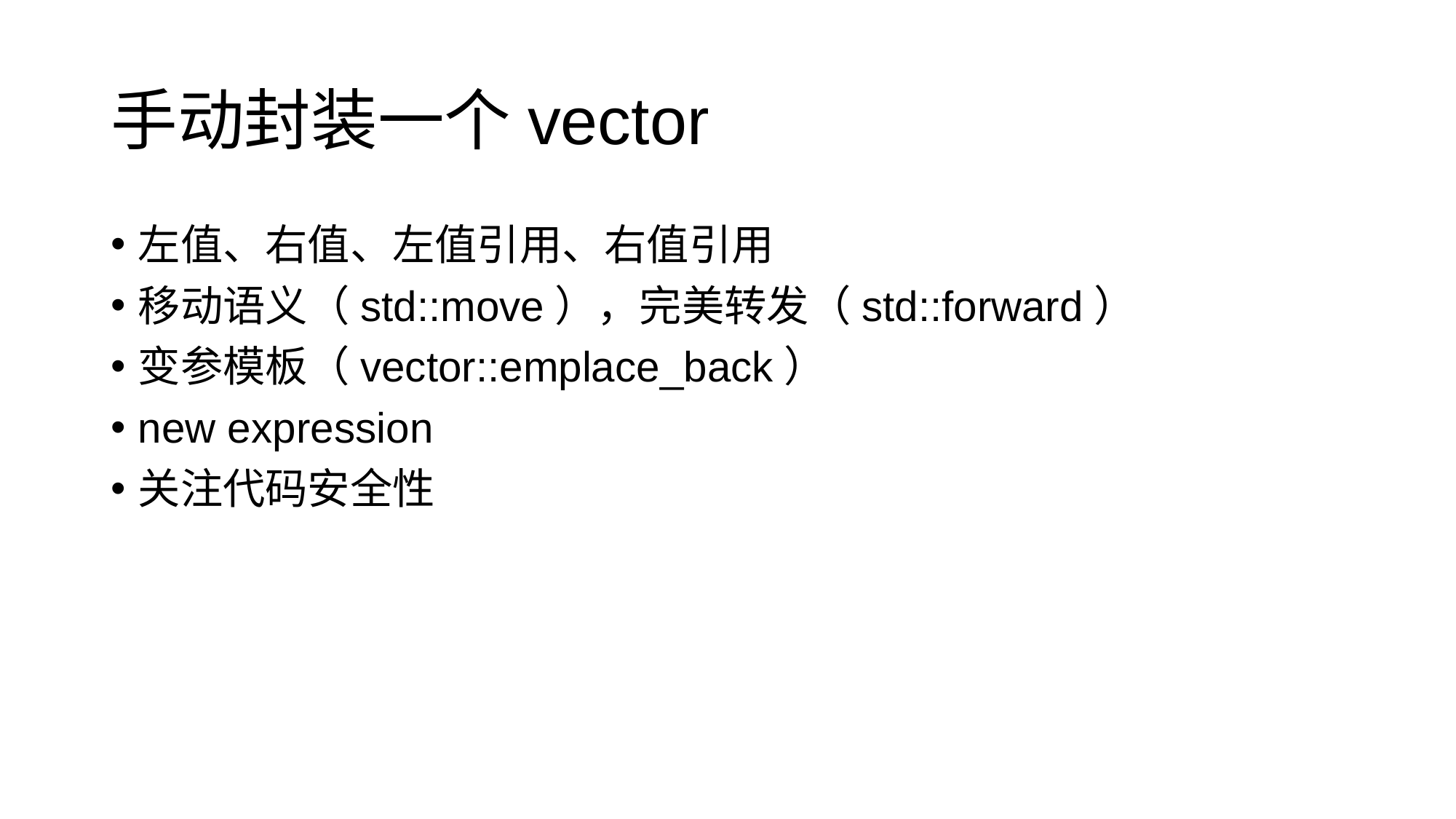

# 手动封装一个vector
左值、右值、左值引用、右值引用
移动语义（std::move），完美转发（std::forward）
变参模板（vector::emplace_back）
new expression
关注代码安全性